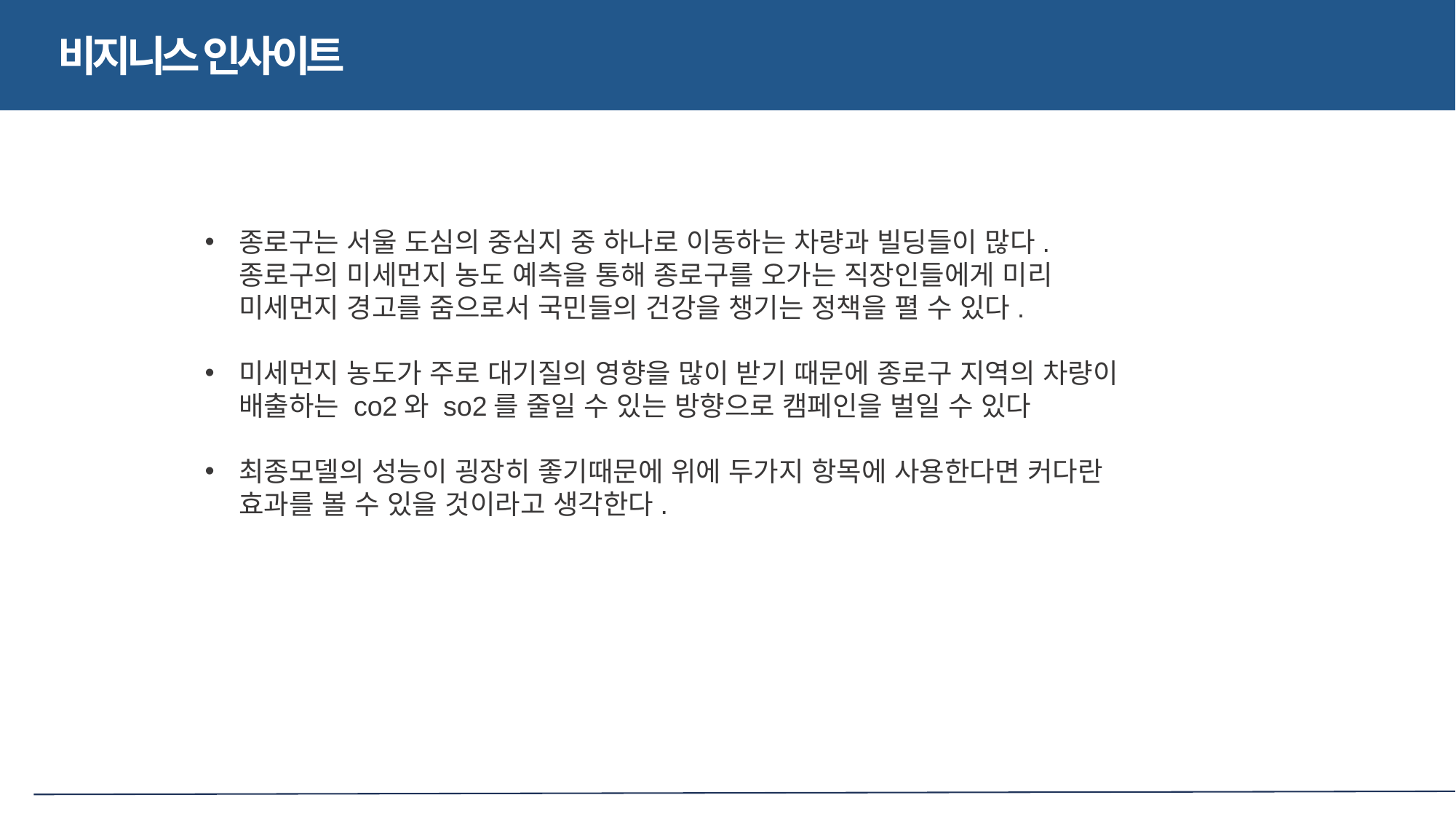

비지니스 인사이트

종로구는 서울 도심의 중심지 중 하나로 이동하는 차량과 빌딩들이 많다. 종로구의 미세먼지 농도 예측을 통해 종로구를 오가는 직장인들에게 미리 미세먼지 경고를 줌으로서 국민들의 건강을 챙기는 정책을 펼 수 있다.

미세먼지 농도가 주로 대기질의 영향을 많이 받기 때문에 종로구 지역의 차량이 배출하는 co2와 so2를 줄일 수 있는 방향으로 캠페인을 벌일 수 있다

최종모델의 성능이 굉장히 좋기때문에 위에 두가지 항목에 사용한다면 커다란 효과를 볼 수 있을 것이라고 생각한다.